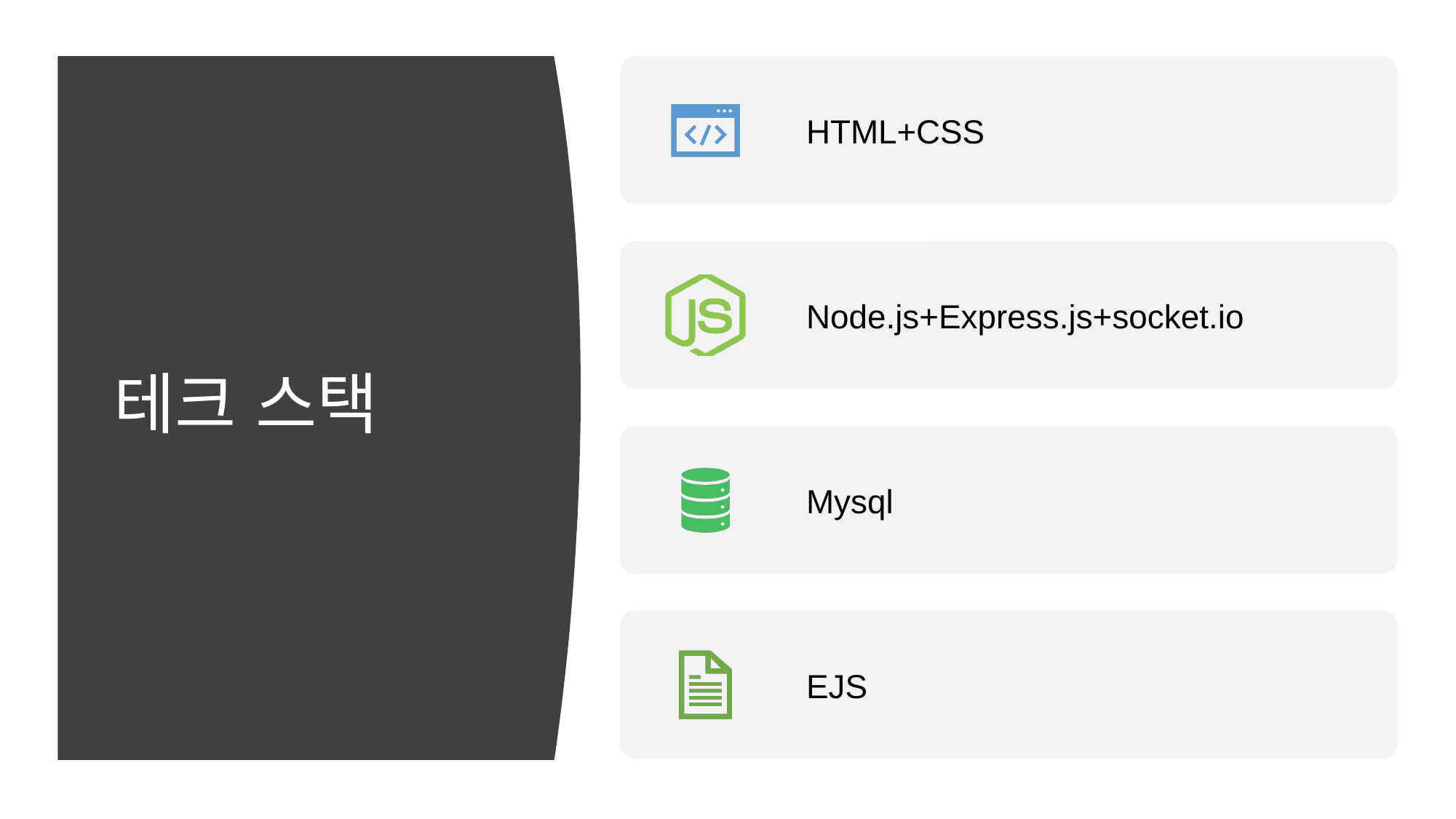

HTML+CSS
Node.js+Express.js+socket.io
Mysql
EJS

# 테크 스택